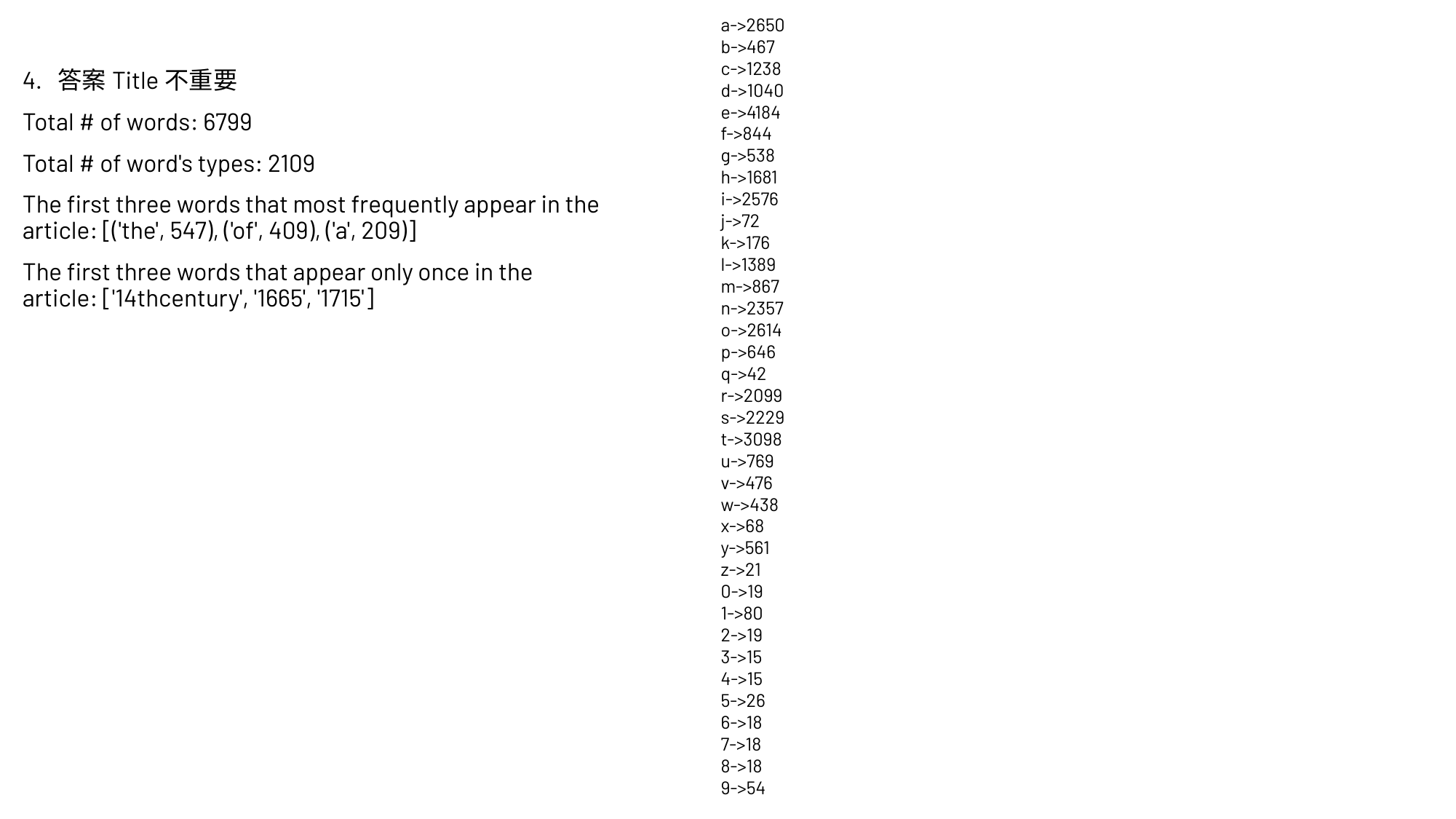

a->2650
b->467
c->1238
d->1040
e->4184
f->844
g->538
h->1681
i->2576
j->72
k->176
l->1389
m->867
n->2357
o->2614
p->646
q->42
r->2099
s->2229
t->3098
u->769
v->476
w->438
x->68
y->561
z->21
0->19
1->80
2->19
3->15
4->15
5->26
6->18
7->18
8->18
9->54
4.  答案Title不重要
Total # of words: 6799
Total # of word's types: 2109
The first three words that most frequently appear in the article: [('the', 547), ('of', 409), ('a', 209)]
The first three words that appear only once in the article: ['14thcentury', '1665', '1715']